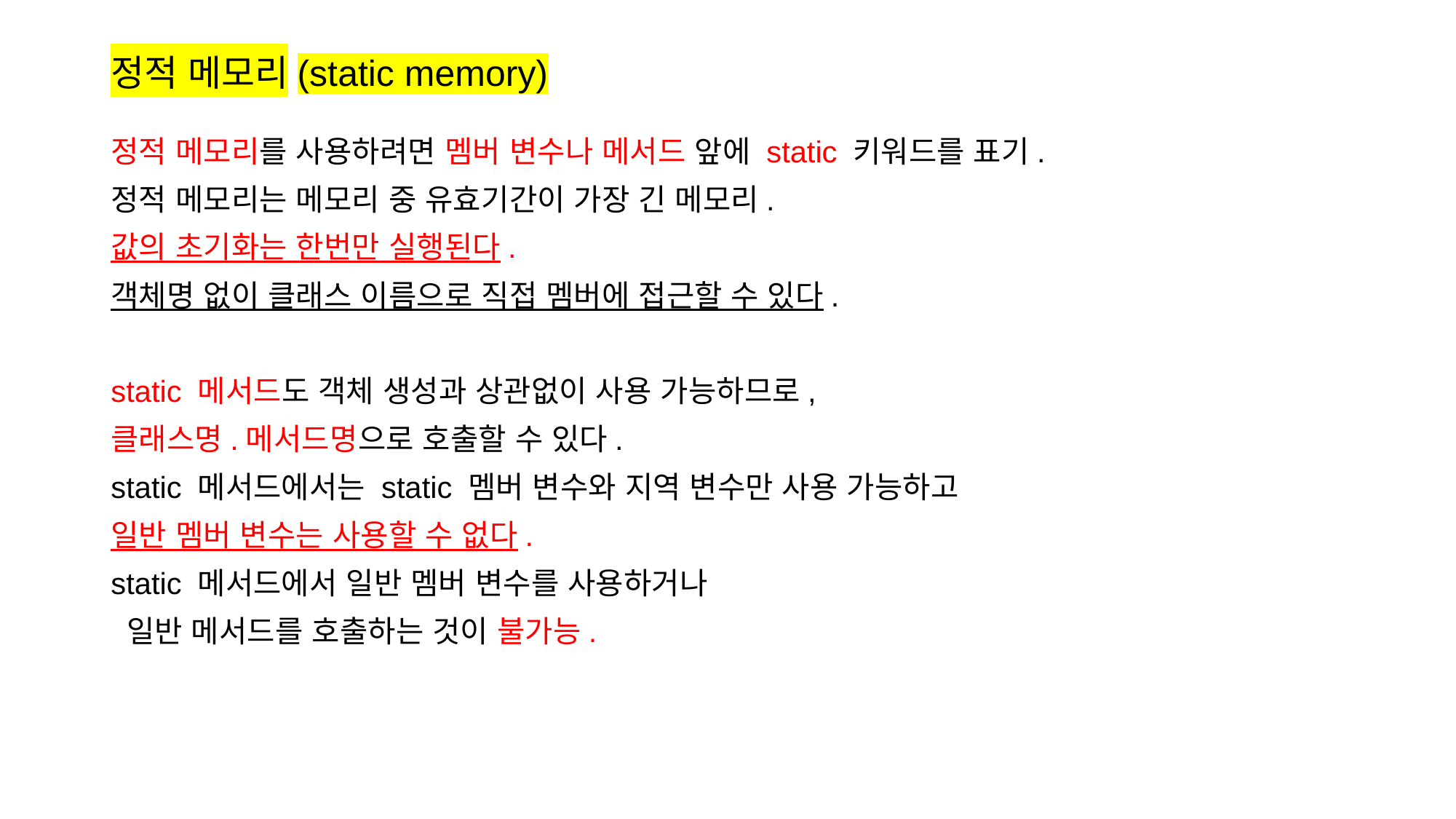

# 정적 메모리(static memory)
정적 메모리를 사용하려면 멤버 변수나 메서드 앞에 static 키워드를 표기.
정적 메모리는 메모리 중 유효기간이 가장 긴 메모리.
값의 초기화는 한번만 실행된다.
객체명 없이 클래스 이름으로 직접 멤버에 접근할 수 있다.

static 메서드도 객체 생성과 상관없이 사용 가능하므로,
클래스명.메서드명으로 호출할 수 있다.
static 메서드에서는 static 멤버 변수와 지역 변수만 사용 가능하고
일반 멤버 변수는 사용할 수 없다.
static 메서드에서 일반 멤버 변수를 사용하거나
 일반 메서드를 호출하는 것이 불가능.